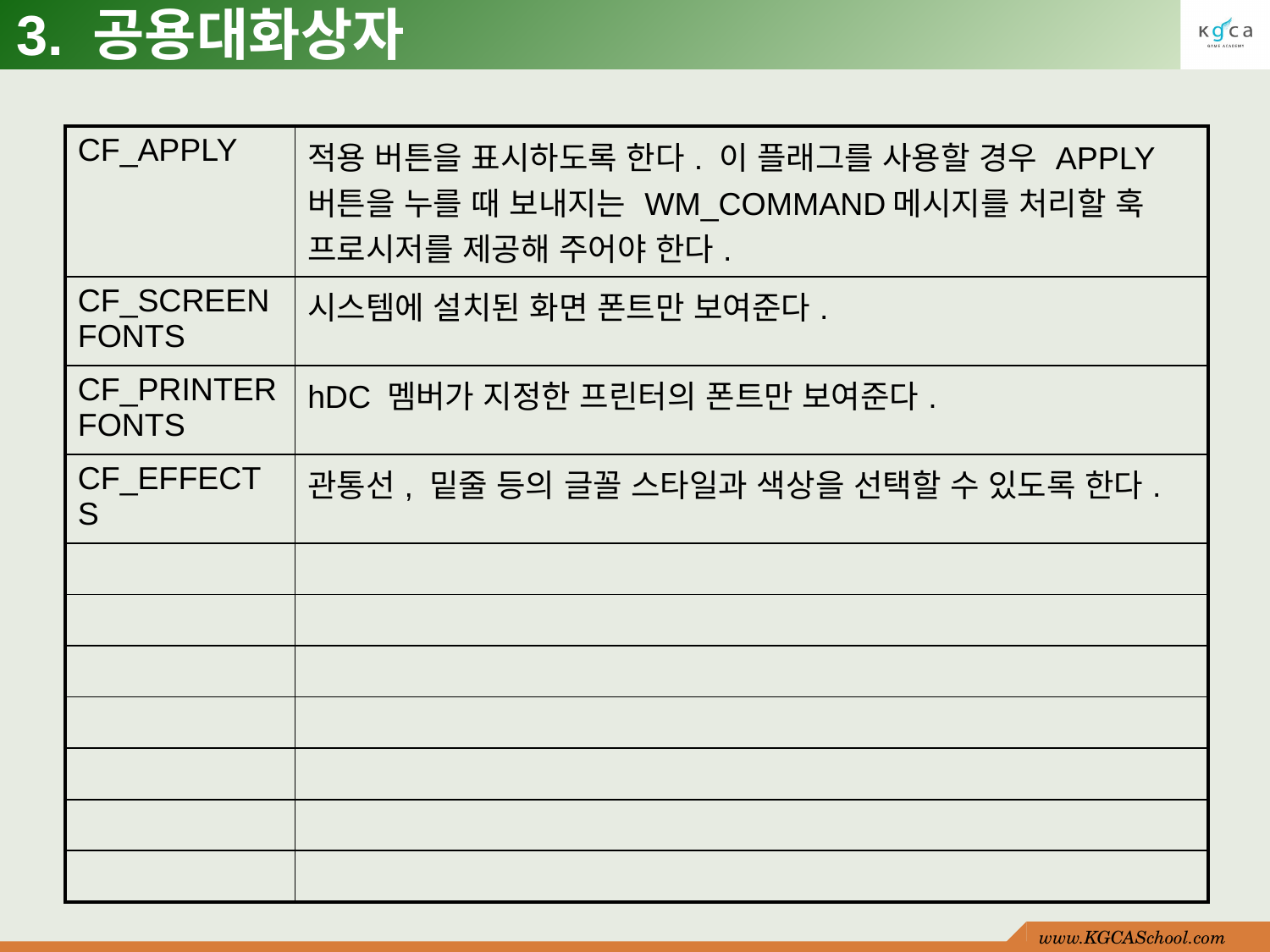

# 3. 공용대화상자
| CF\_APPLY | 적용 버튼을 표시하도록 한다. 이 플래그를 사용할 경우 APPLY버튼을 누를 때 보내지는 WM\_COMMAND메시지를 처리할 훅 프로시저를 제공해 주어야 한다. |
| --- | --- |
| CF\_SCREENFONTS | 시스템에 설치된 화면 폰트만 보여준다. |
| CF\_PRINTERFONTS | hDC 멤버가 지정한 프린터의 폰트만 보여준다. |
| CF\_EFFECTS | 관통선, 밑줄 등의 글꼴 스타일과 색상을 선택할 수 있도록 한다. |
|  |  |
|  |  |
|  |  |
|  |  |
|  |  |
|  |  |
|  |  |